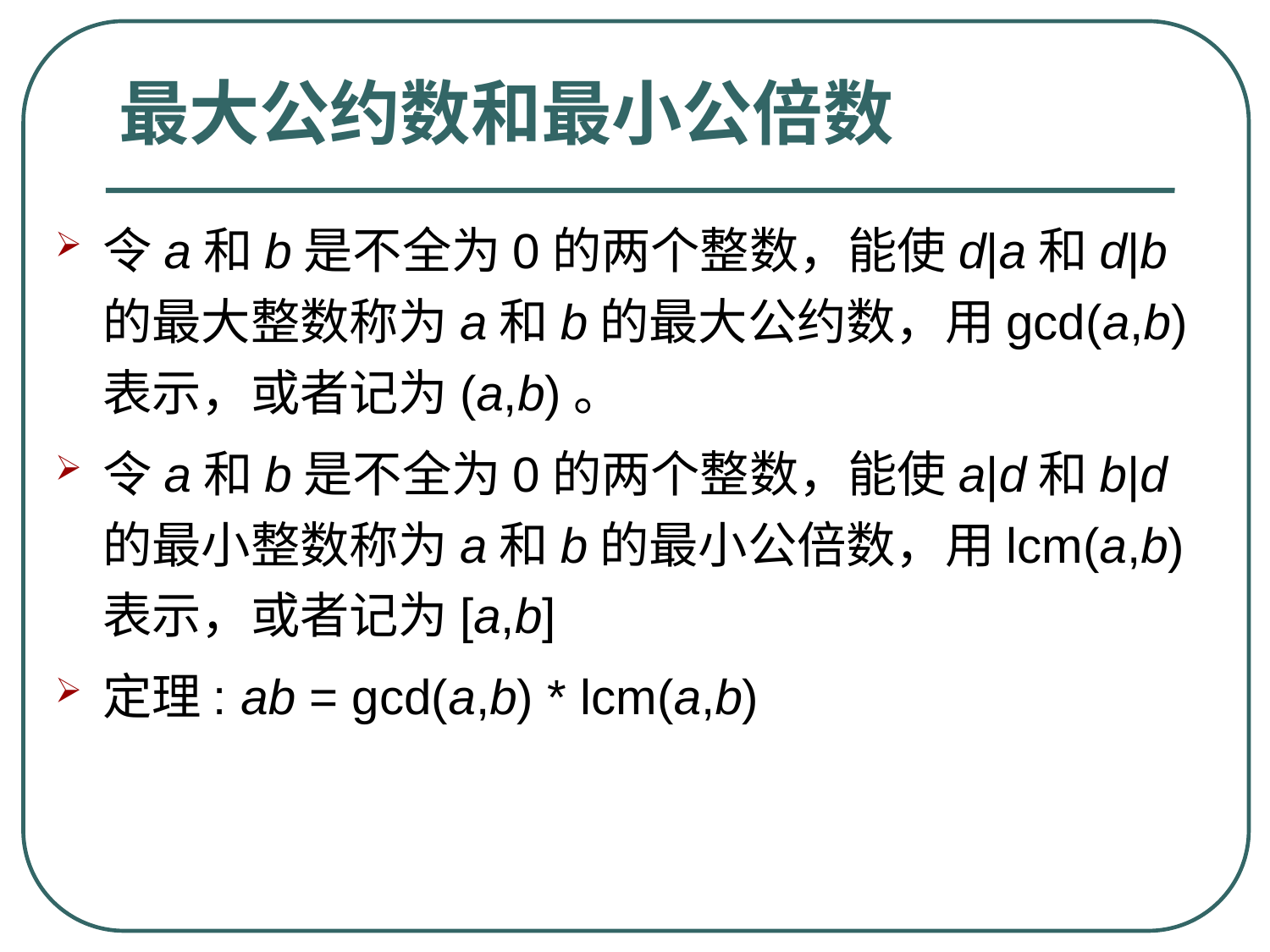

# 最大公约数和最小公倍数
令a和b是不全为0的两个整数，能使d|a和d|b的最大整数称为a和b的最大公约数，用gcd(a,b)表示，或者记为(a,b)。
令a和b是不全为0的两个整数，能使a|d和b|d的最小整数称为a和b的最小公倍数，用lcm(a,b)表示，或者记为[a,b]
定理: ab = gcd(a,b) * lcm(a,b)